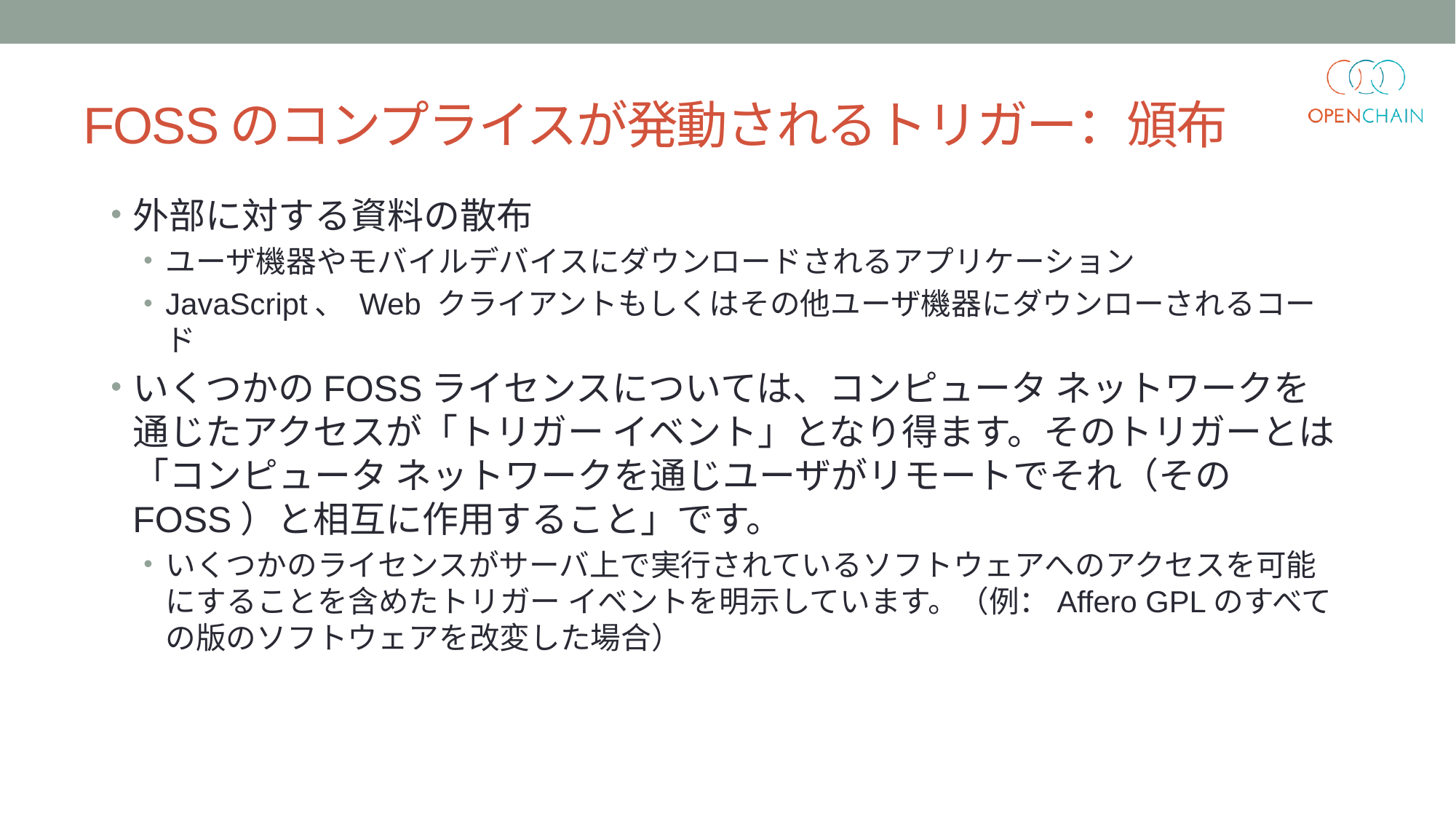

# FOSSのコンプライスが発動されるトリガー：頒布
外部に対する資料の散布
ユーザ機器やモバイルデバイスにダウンロードされるアプリケーション
JavaScript、 Web クライアントもしくはその他ユーザ機器にダウンローされるコード
いくつかのFOSSライセンスについては、コンピュータ ネットワークを通じたアクセスが「トリガー イベント」となり得ます。そのトリガーとは「コンピュータ ネットワークを通じユーザがリモートでそれ（そのFOSS）と相互に作用すること」です。
いくつかのライセンスがサーバ上で実行されているソフトウェアへのアクセスを可能にすることを含めたトリガー イベントを明示しています。（例：Affero GPLのすべての版のソフトウェアを改変した場合）